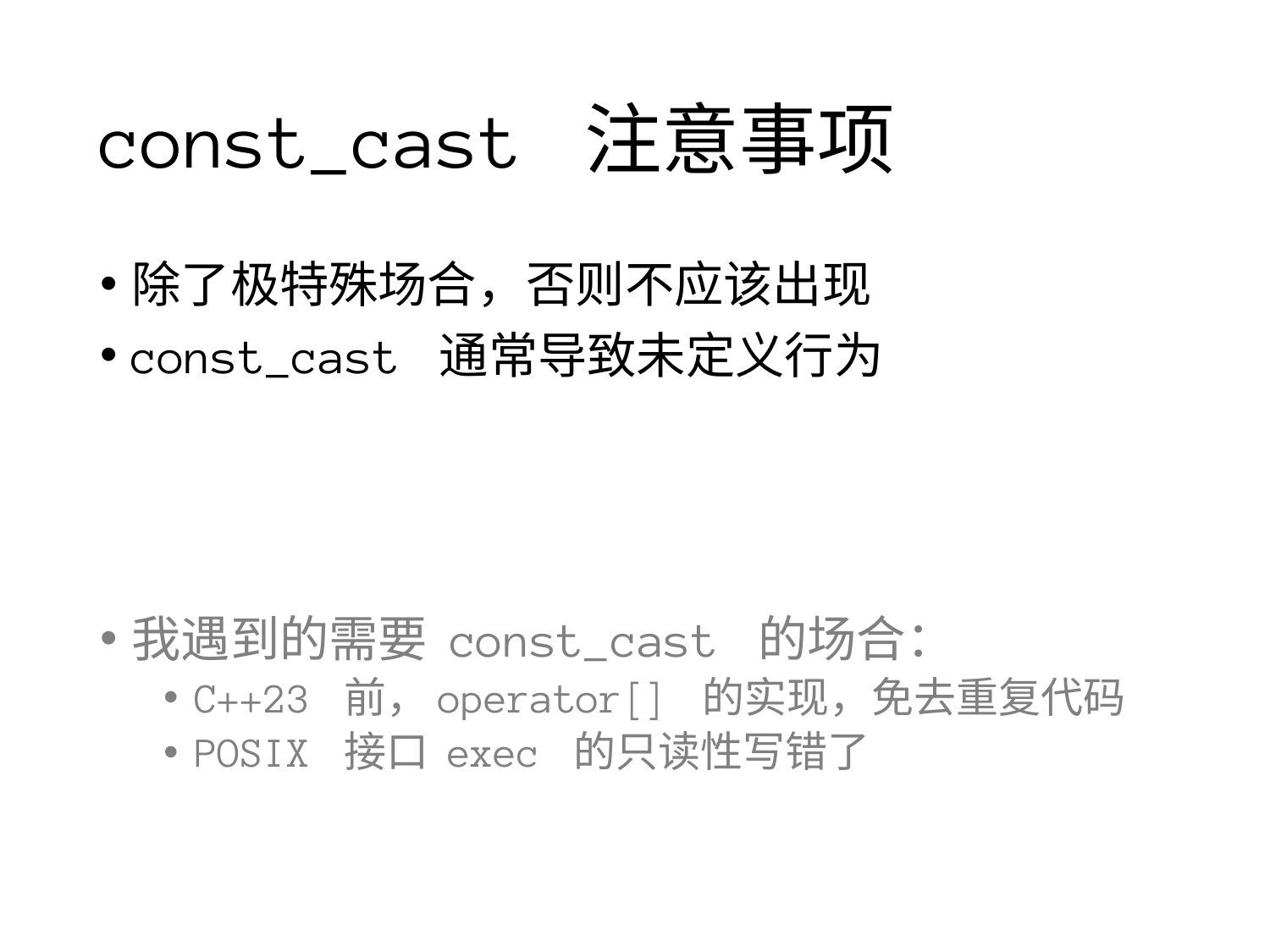

# const_cast 注意事项
除了极特殊场合，否则不应该出现
const_cast 通常导致未定义行为

我遇到的需要 const_cast 的场合：
C++23 前，operator[] 的实现，免去重复代码
POSIX 接口 exec 的只读性写错了